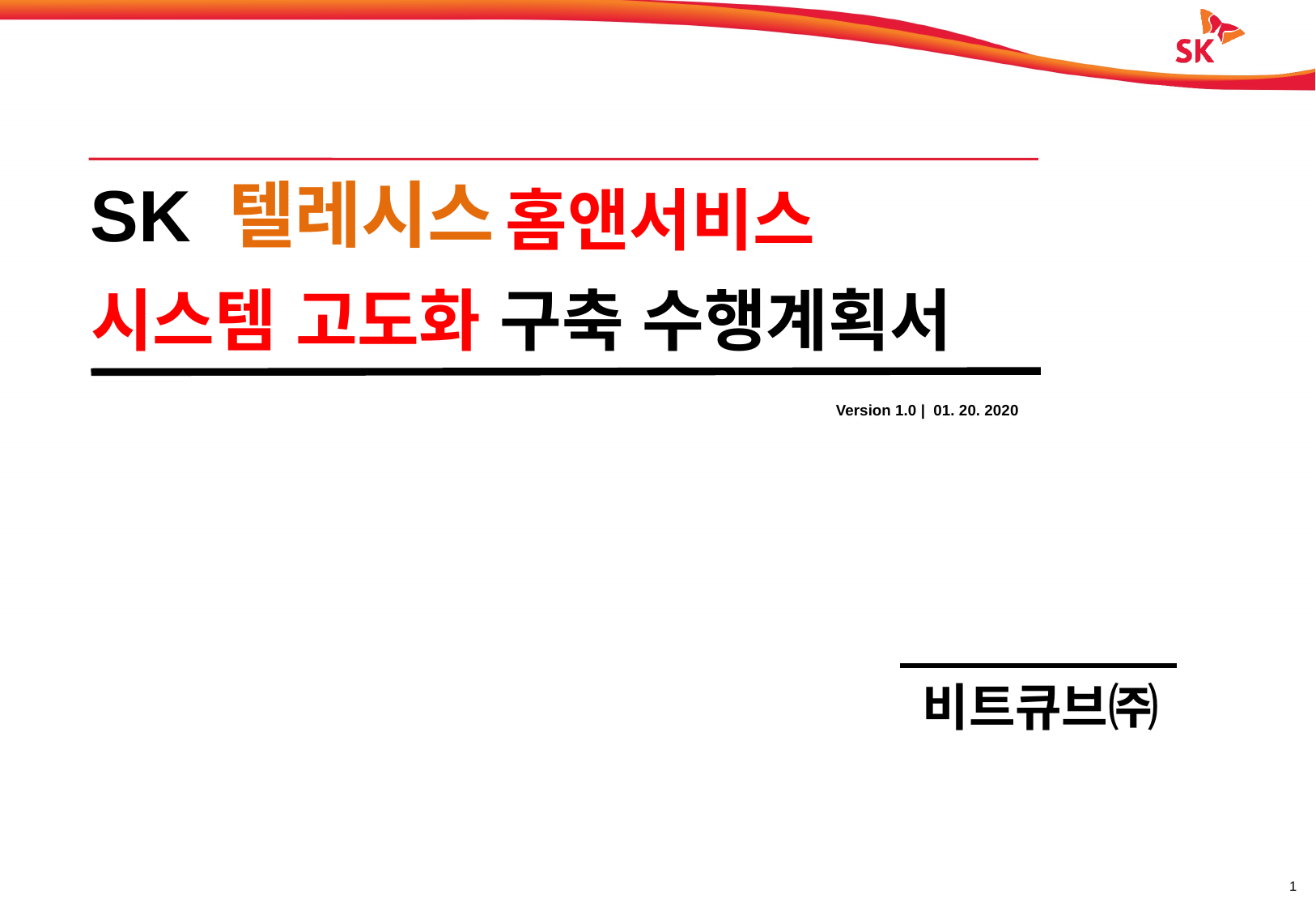

홈앤서비스
SK 텔레시스
시스템 고도화 구축 수행계획서
Version 1.0 |  01. 20. 2020
비트큐브㈜